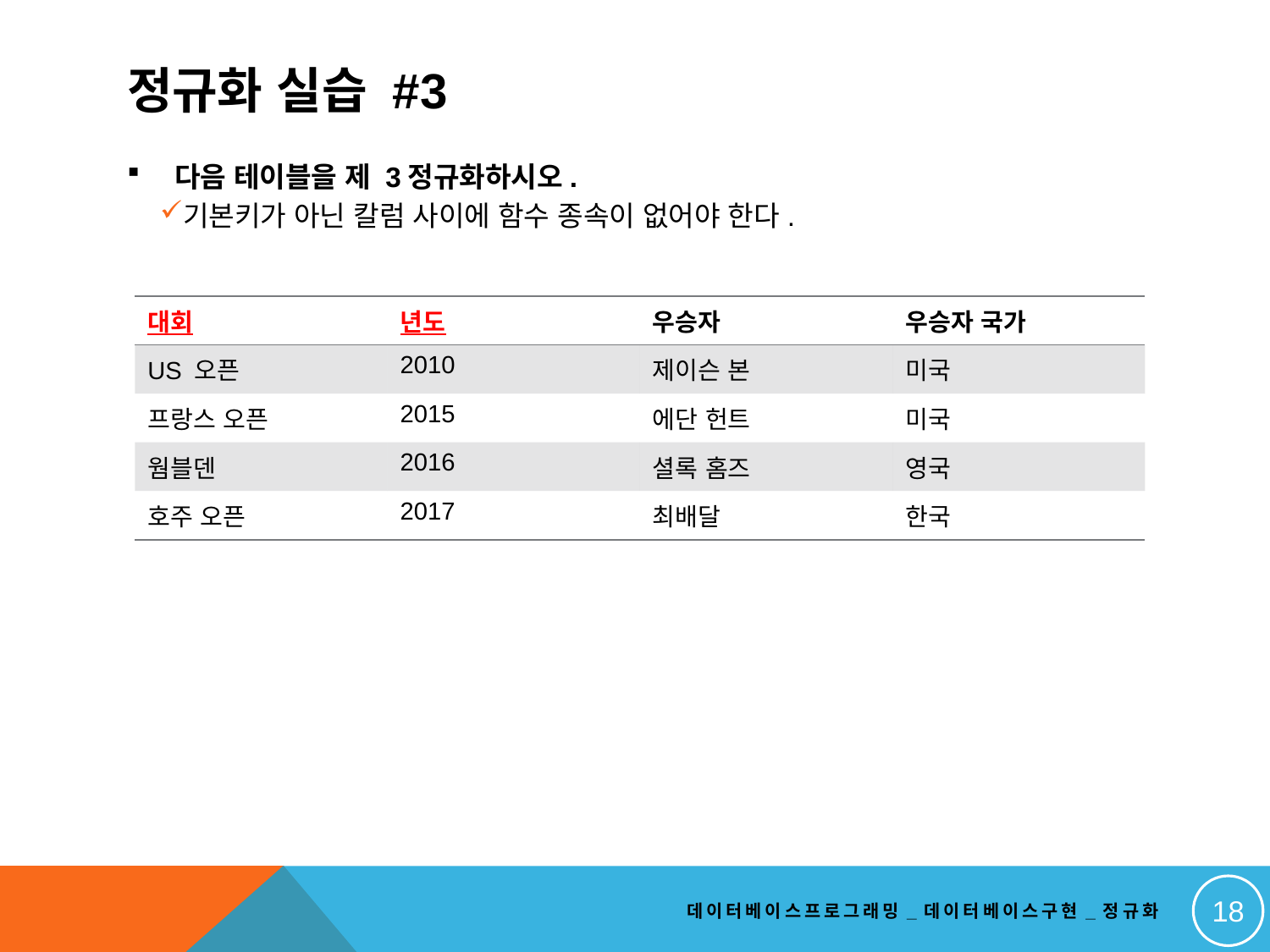

# 정규화 실습 #3
다음 테이블을 제 3정규화하시오.
기본키가 아닌 칼럼 사이에 함수 종속이 없어야 한다.
| 대회 | 년도 | 우승자 | 우승자 국가 |
| --- | --- | --- | --- |
| US 오픈 | 2010 | 제이슨 본 | 미국 |
| 프랑스 오픈 | 2015 | 에단 헌트 | 미국 |
| 웜블덴 | 2016 | 셜록 홈즈 | 영국 |
| 호주 오픈 | 2017 | 최배달 | 한국 |
18
데이터베이스프로그래밍_데이터베이스구현_정규화